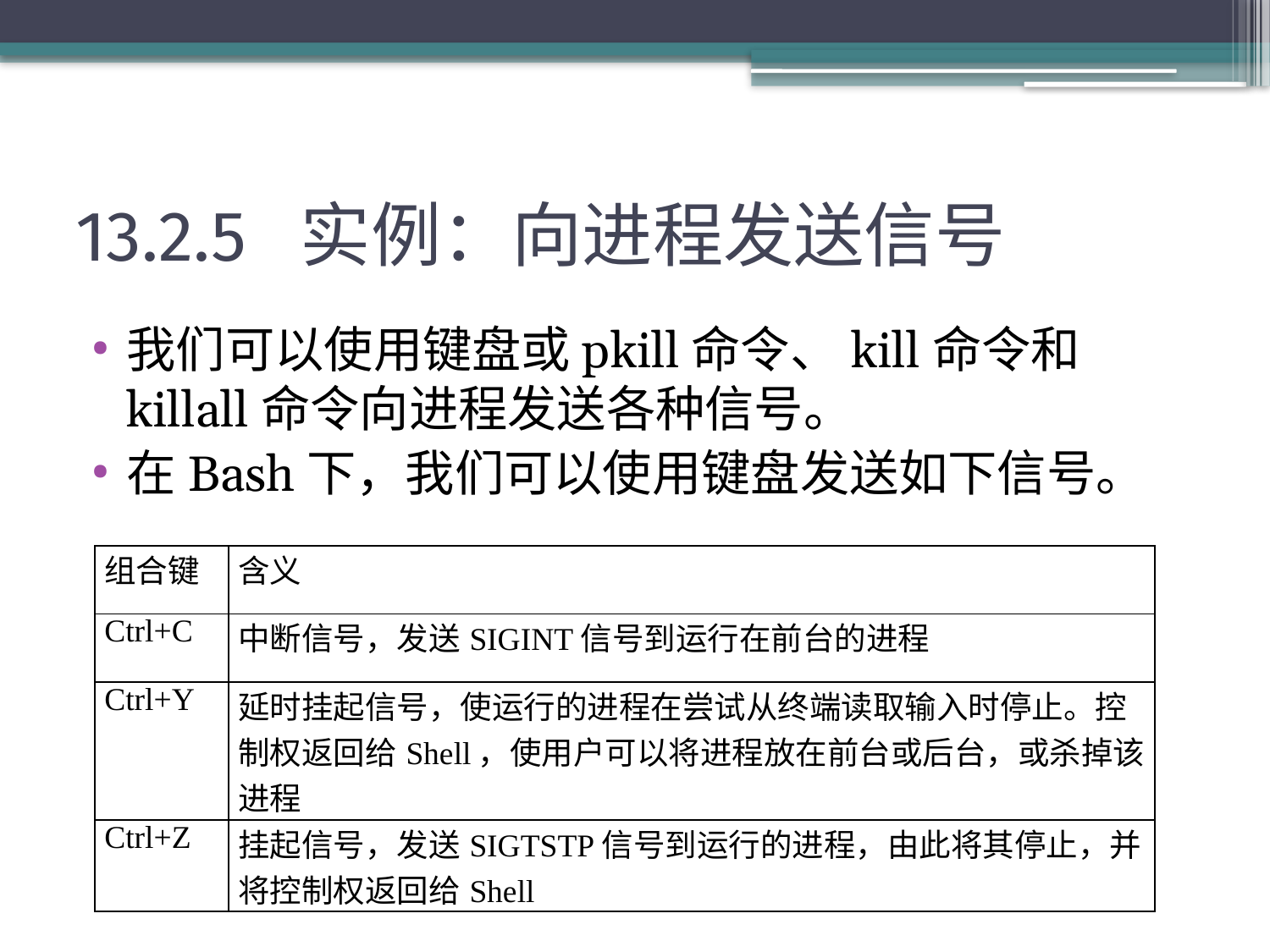

# 13.2.5  实例：向进程发送信号
我们可以使用键盘或pkill命令、kill命令和killall命令向进程发送各种信号。
在Bash下，我们可以使用键盘发送如下信号。
| 组合键 | 含义 |
| --- | --- |
| Ctrl+C | 中断信号，发送SIGINT信号到运行在前台的进程 |
| Ctrl+Y | 延时挂起信号，使运行的进程在尝试从终端读取输入时停止。控制权返回给Shell，使用户可以将进程放在前台或后台，或杀掉该进程 |
| Ctrl+Z | 挂起信号，发送SIGTSTP信号到运行的进程，由此将其停止，并将控制权返回给Shell |